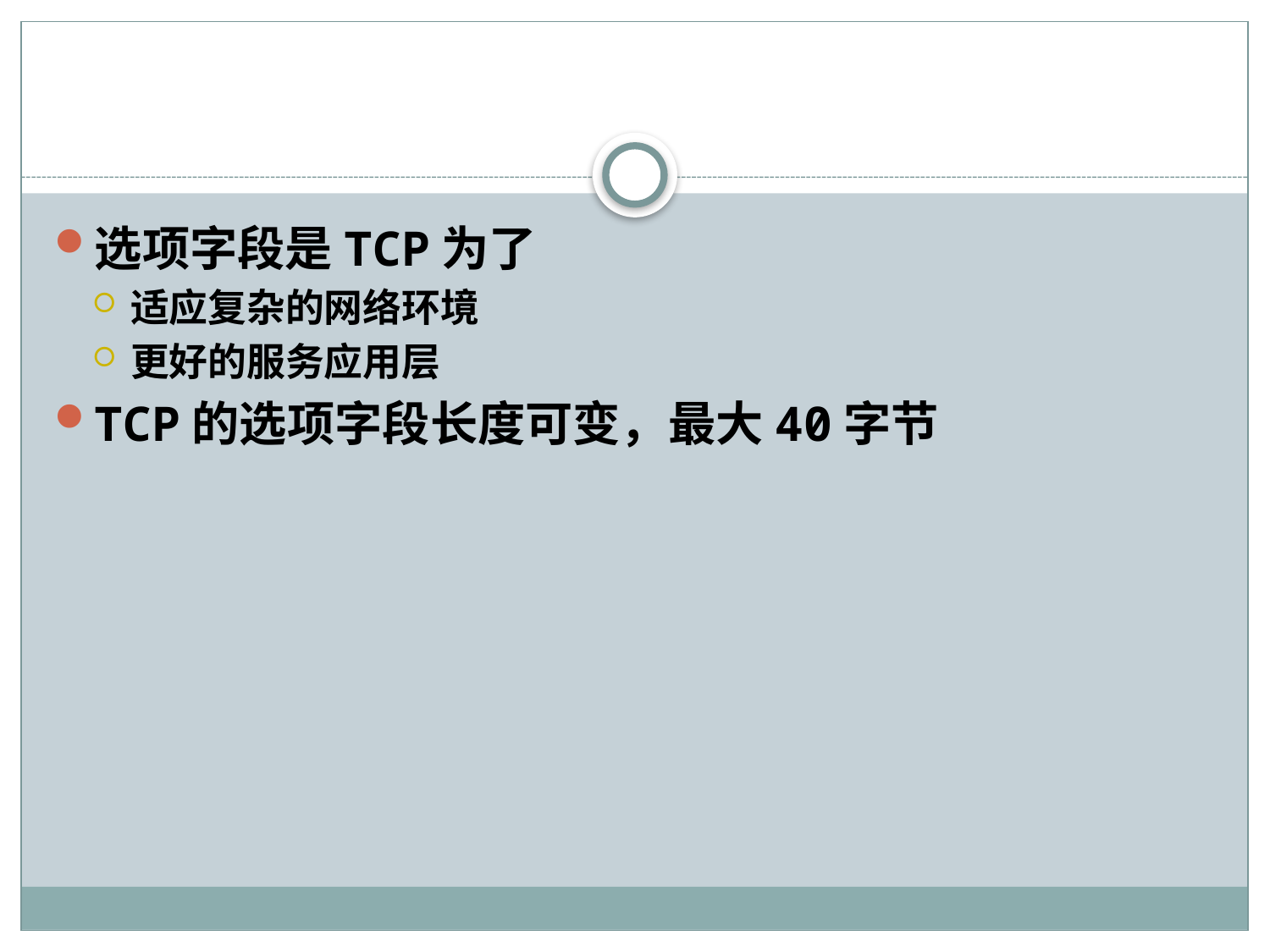

#
选项字段是TCP为了
适应复杂的网络环境
更好的服务应用层
TCP的选项字段长度可变，最大40字节